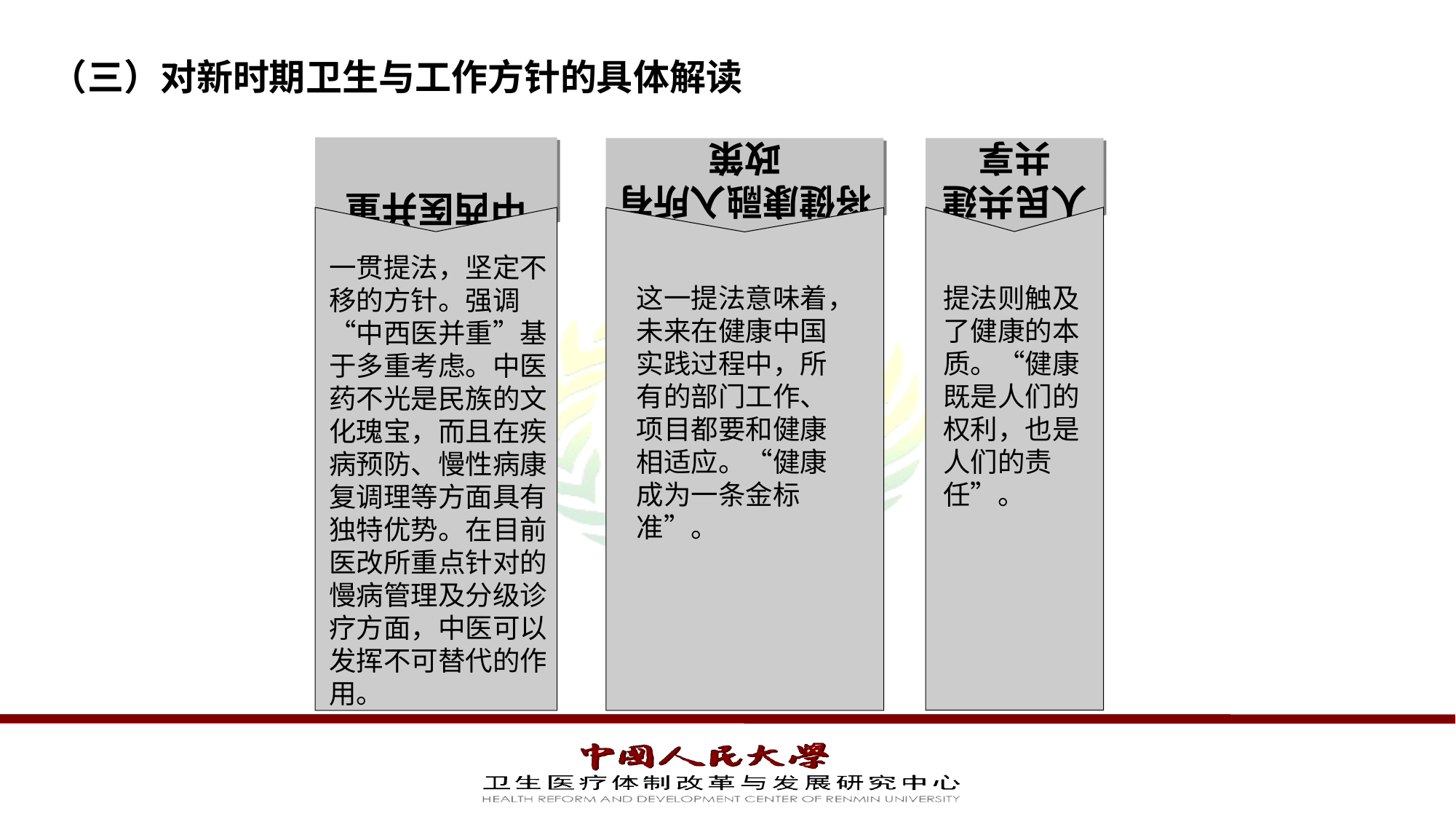

# （三）对新时期卫生与工作方针的具体解读
将健康融入所有政策
中西医并重

人民共建共享

一贯提法，坚定不移的方针。强调“中西医并重”基于多重考虑。中医药不光是民族的文化瑰宝，而且在疾病预防、慢性病康复调理等方面具有独特优势。在目前医改所重点针对的慢病管理及分级诊疗方面，中医可以发挥不可替代的作用。
这一提法意味着，未来在健康中国实践过程中，所有的部门工作、项目都要和健康相适应。“健康 成为一条金标准”。

提法则触及了健康的本质。“健康既是人们的权利，也是人们的责任”。